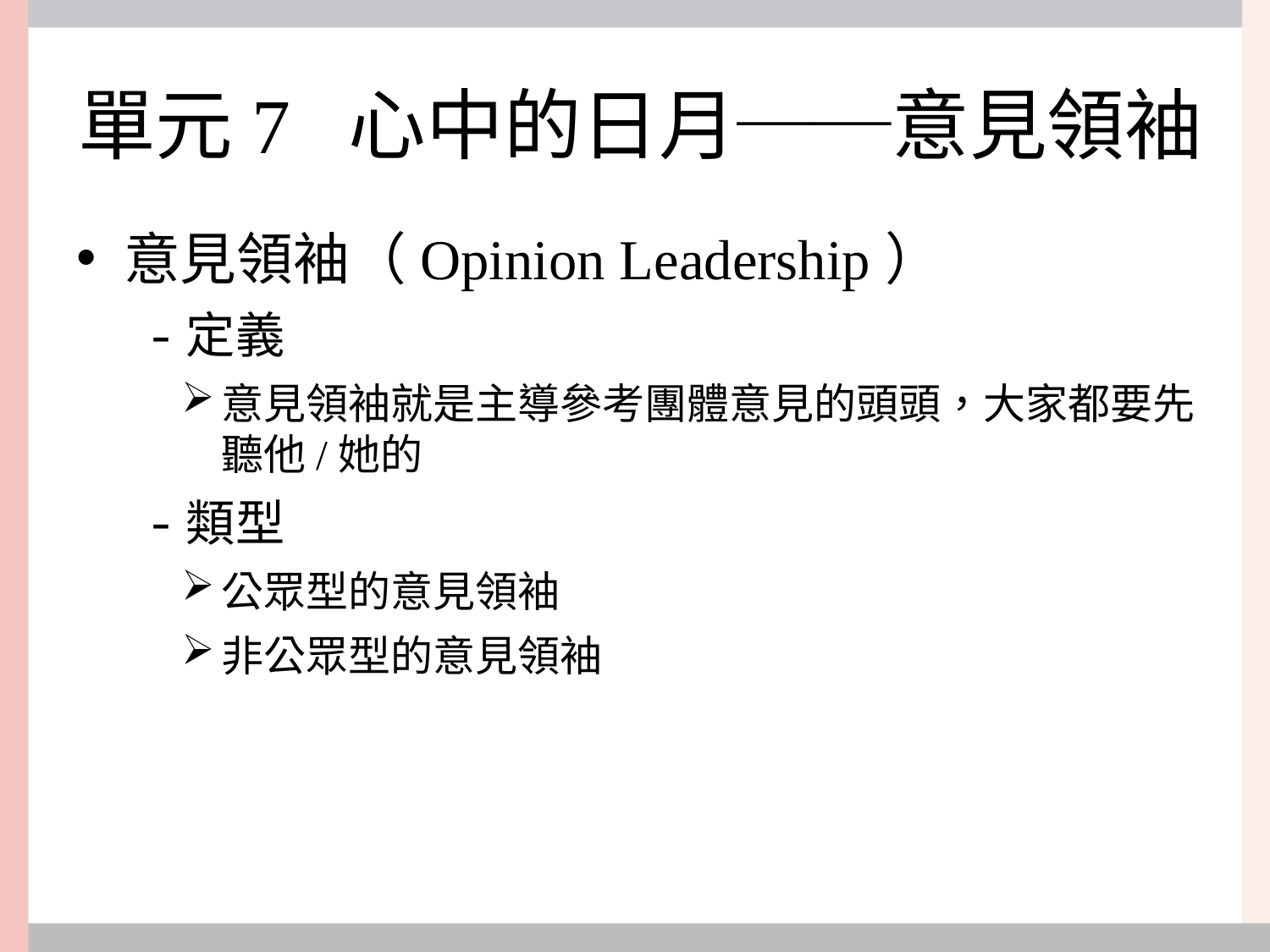

# 單元7  心中的日月──意見領袖
意見領袖（Opinion Leadership）
定義
意見領袖就是主導參考團體意見的頭頭，大家都要先聽他/她的
類型
公眾型的意見領袖
非公眾型的意見領袖